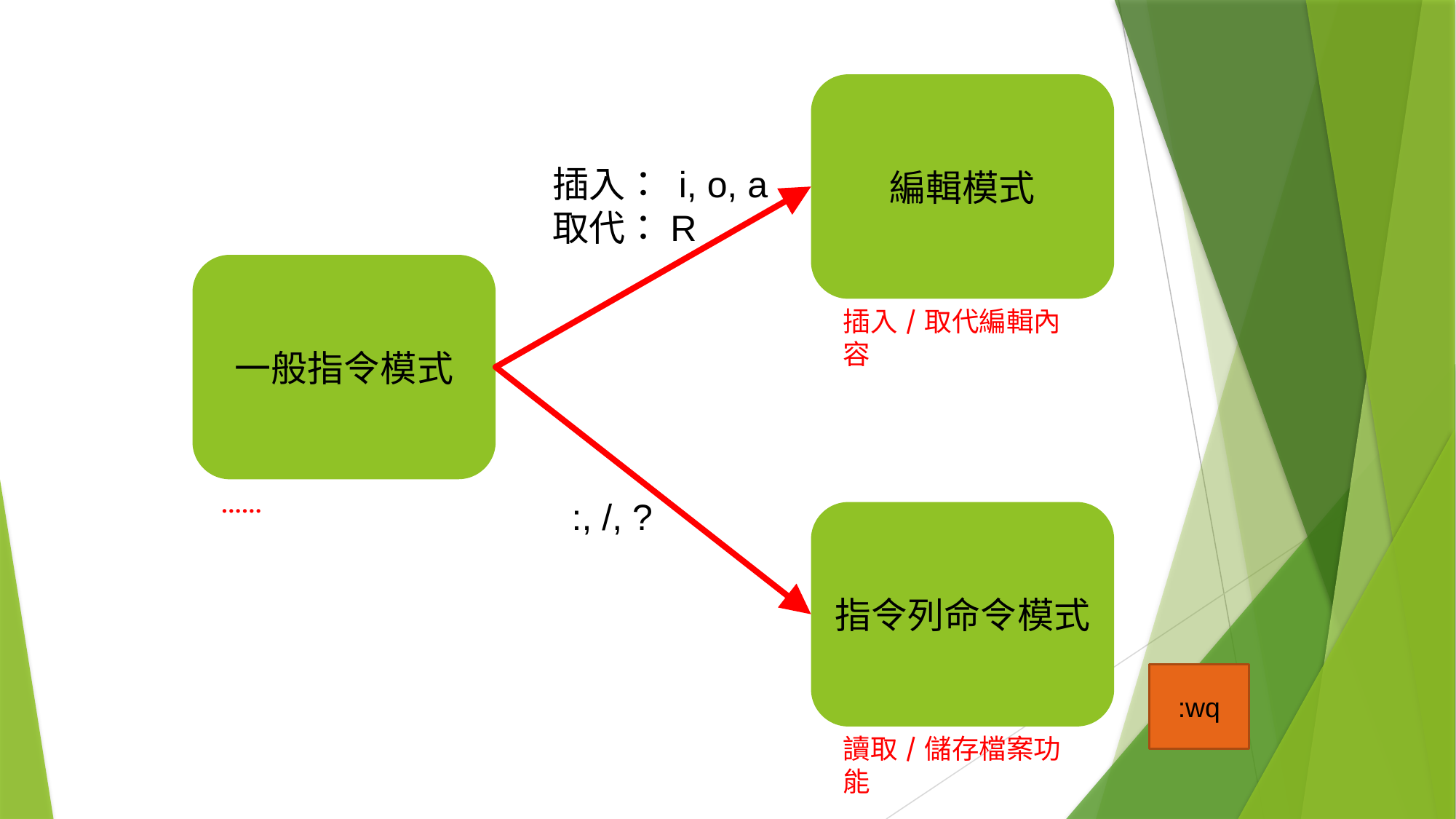

編輯模式
插入： i, o, a
取代：R
一般指令模式
插入/取代編輯內容
……
:, /, ?
指令列命令模式
:wq
讀取/儲存檔案功能